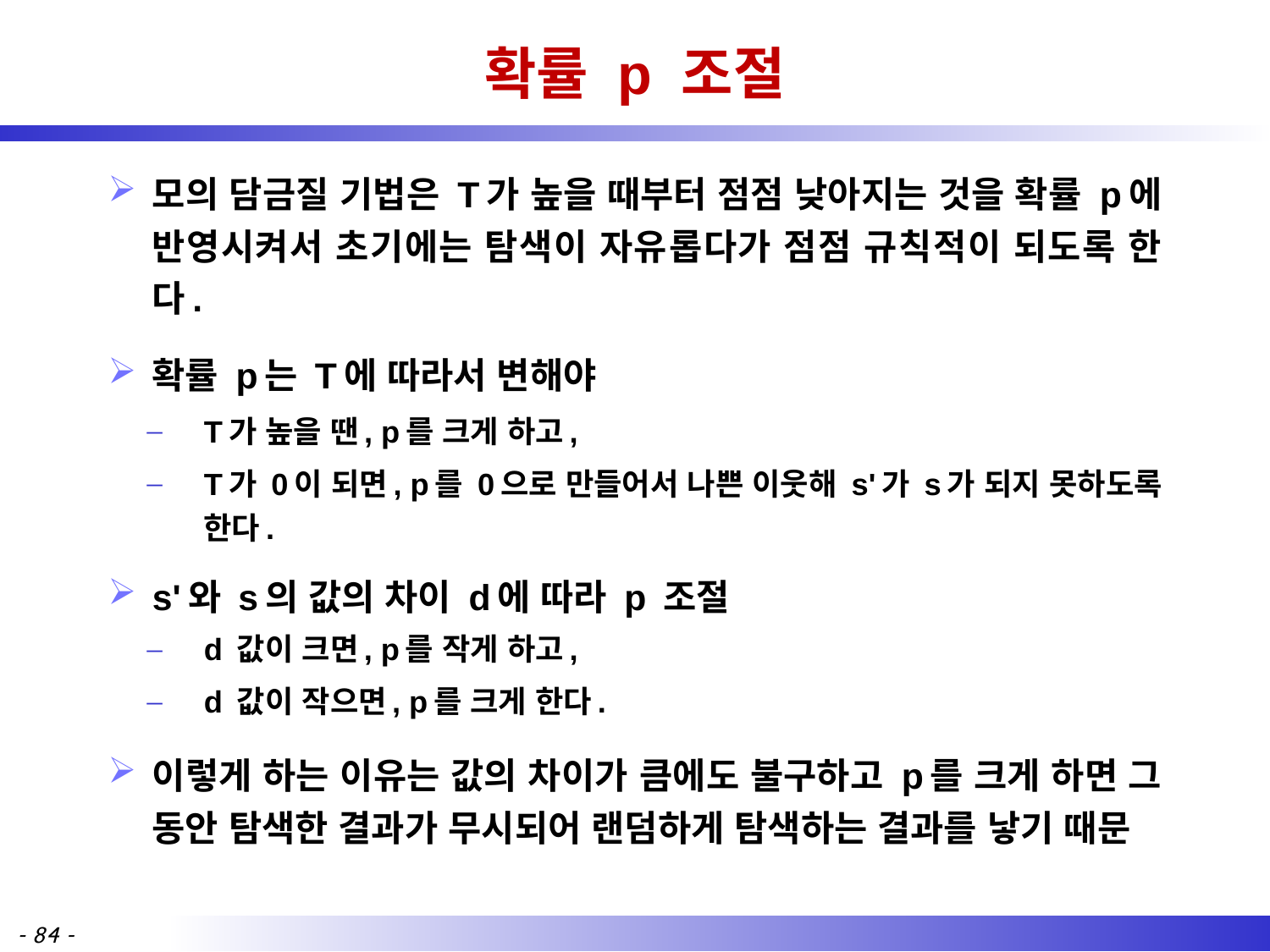

# 확률 p 조절
모의 담금질 기법은 T가 높을 때부터 점점 낮아지는 것을 확률 p에 반영시켜서 초기에는 탐색이 자유롭다가 점점 규칙적이 되도록 한다.
확률 p는 T에 따라서 변해야
T가 높을 땐, p를 크게 하고,
T가 0이 되면, p를 0으로 만들어서 나쁜 이웃해 s'가 s가 되지 못하도록 한다.
s'와 s의 값의 차이 d에 따라 p 조절
d 값이 크면, p를 작게 하고,
d 값이 작으면, p를 크게 한다.
이렇게 하는 이유는 값의 차이가 큼에도 불구하고 p를 크게 하면 그 동안 탐색한 결과가 무시되어 랜덤하게 탐색하는 결과를 낳기 때문
- 84 -